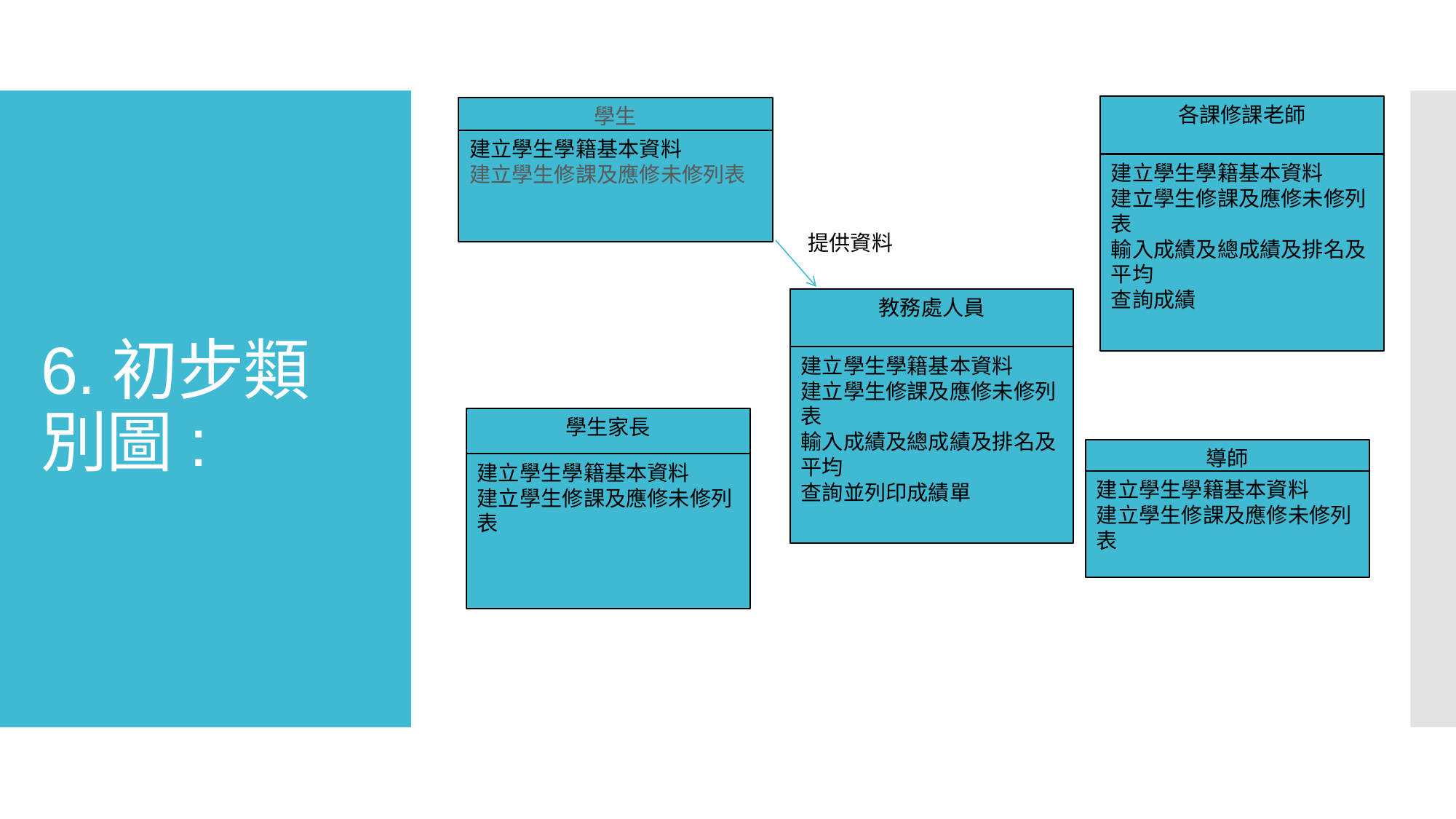

各課修課老師
建立學生學籍基本資料
建立學生修課及應修未修列表
輸入成績及總成績及排名及平均
查詢成績

學生
建立學生學籍基本資料
建立學生修課及應修未修列表
# 6.初步類別圖:
提供資料
教務處人員
建立學生學籍基本資料
建立學生修課及應修未修列表
輸入成績及總成績及排名及平均
查詢並列印成績單

學生家長
建立學生學籍基本資料
建立學生修課及應修未修列表

導師
建立學生學籍基本資料
建立學生修課及應修未修列表